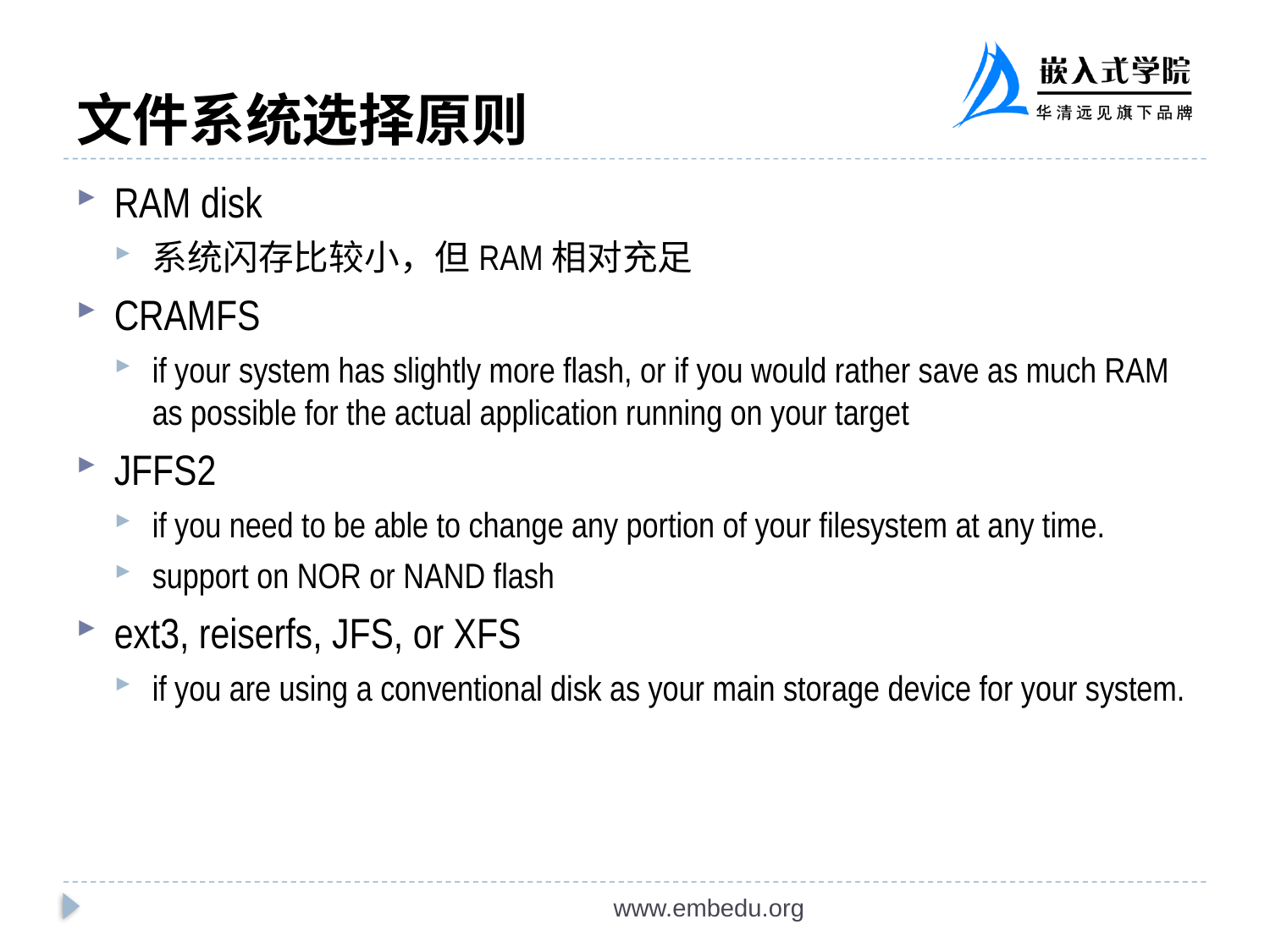

# 文件系统选择原则
RAM disk
系统闪存比较小，但RAM相对充足
CRAMFS
if your system has slightly more flash, or if you would rather save as much RAM as possible for the actual application running on your target
JFFS2
if you need to be able to change any portion of your filesystem at any time.
support on NOR or NAND flash
ext3, reiserfs, JFS, or XFS
if you are using a conventional disk as your main storage device for your system.
www.embedu.org